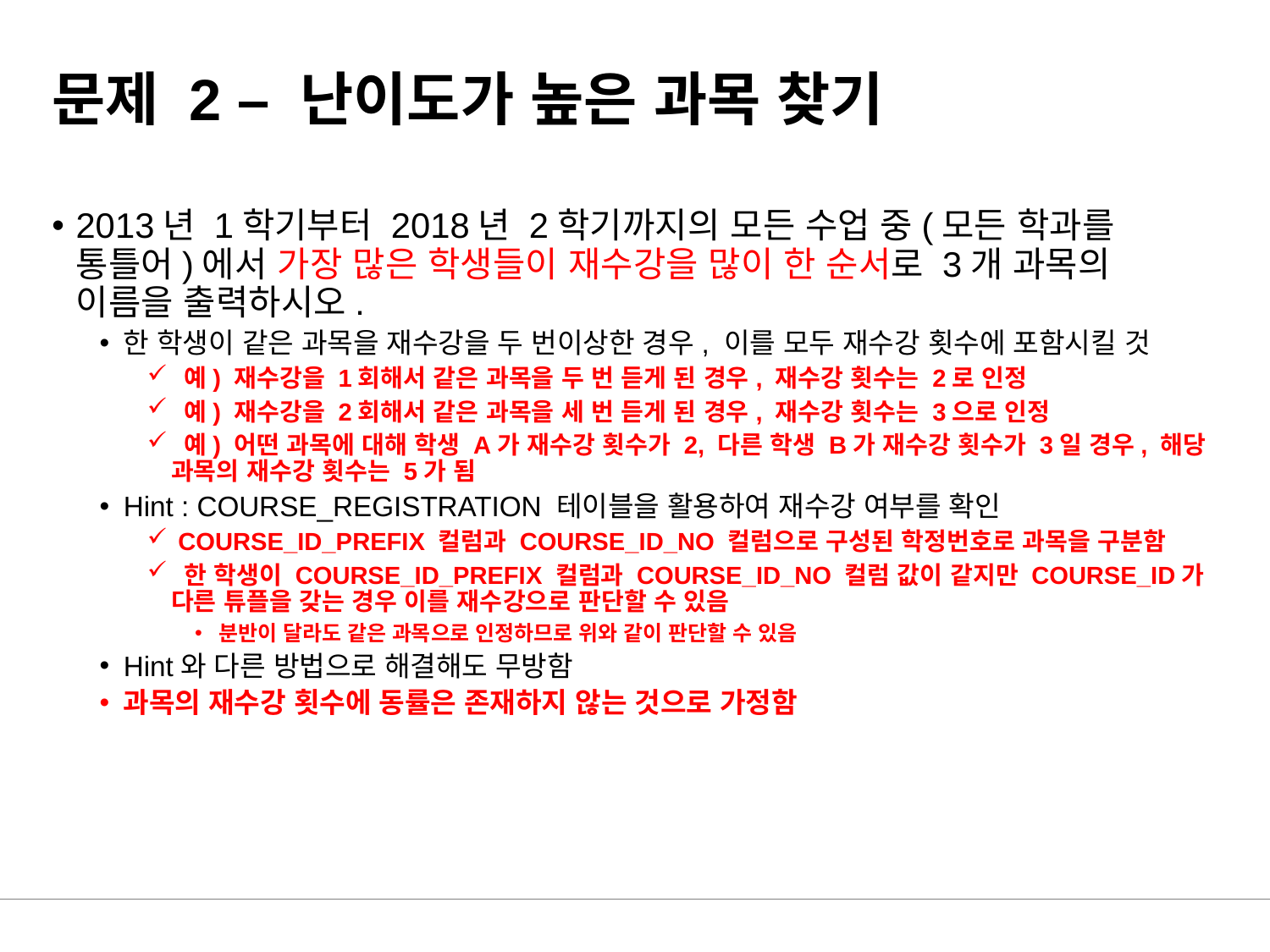

# 문제 2 – 난이도가 높은 과목 찾기
2013년 1학기부터 2018년 2학기까지의 모든 수업 중(모든 학과를 통틀어)에서 가장 많은 학생들이 재수강을 많이 한 순서로 3개 과목의 이름을 출력하시오.
한 학생이 같은 과목을 재수강을 두 번이상한 경우, 이를 모두 재수강 횟수에 포함시킬 것
 예) 재수강을 1회해서 같은 과목을 두 번 듣게 된 경우, 재수강 횟수는 2로 인정
 예) 재수강을 2회해서 같은 과목을 세 번 듣게 된 경우, 재수강 횟수는 3으로 인정
 예) 어떤 과목에 대해 학생 A가 재수강 횟수가 2, 다른 학생 B가 재수강 횟수가 3일 경우, 해당 과목의 재수강 횟수는 5가 됨
Hint : COURSE_REGISTRATION 테이블을 활용하여 재수강 여부를 확인
 COURSE_ID_PREFIX 컬럼과 COURSE_ID_NO 컬럼으로 구성된 학정번호로 과목을 구분함
 한 학생이 COURSE_ID_PREFIX 컬럼과 COURSE_ID_NO 컬럼 값이 같지만 COURSE_ID가 다른 튜플을 갖는 경우 이를 재수강으로 판단할 수 있음
분반이 달라도 같은 과목으로 인정하므로 위와 같이 판단할 수 있음
Hint와 다른 방법으로 해결해도 무방함
과목의 재수강 횟수에 동률은 존재하지 않는 것으로 가정함